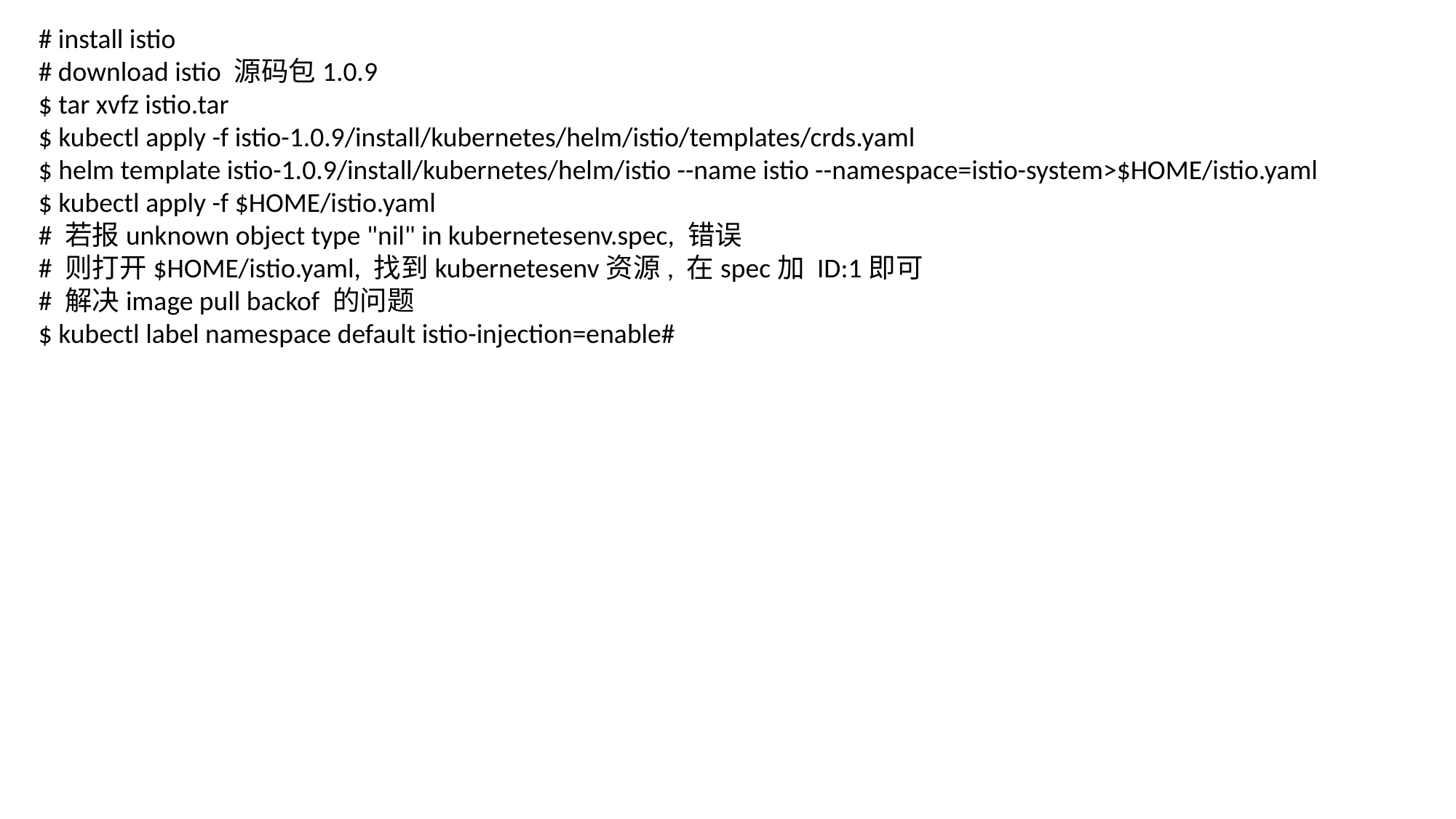

# install istio
# download istio 源码包1.0.9
$ tar xvfz istio.tar
$ kubectl apply -f istio-1.0.9/install/kubernetes/helm/istio/templates/crds.yaml
$ helm template istio-1.0.9/install/kubernetes/helm/istio --name istio --namespace=istio-system>$HOME/istio.yaml
$ kubectl apply -f $HOME/istio.yaml
# 若报unknown object type "nil" in kubernetesenv.spec, 错误
# 则打开$HOME/istio.yaml, 找到kubernetesenv资源, 在spec加 ID:1即可
# 解决image pull backof 的问题
$ kubectl label namespace default istio-injection=enable#